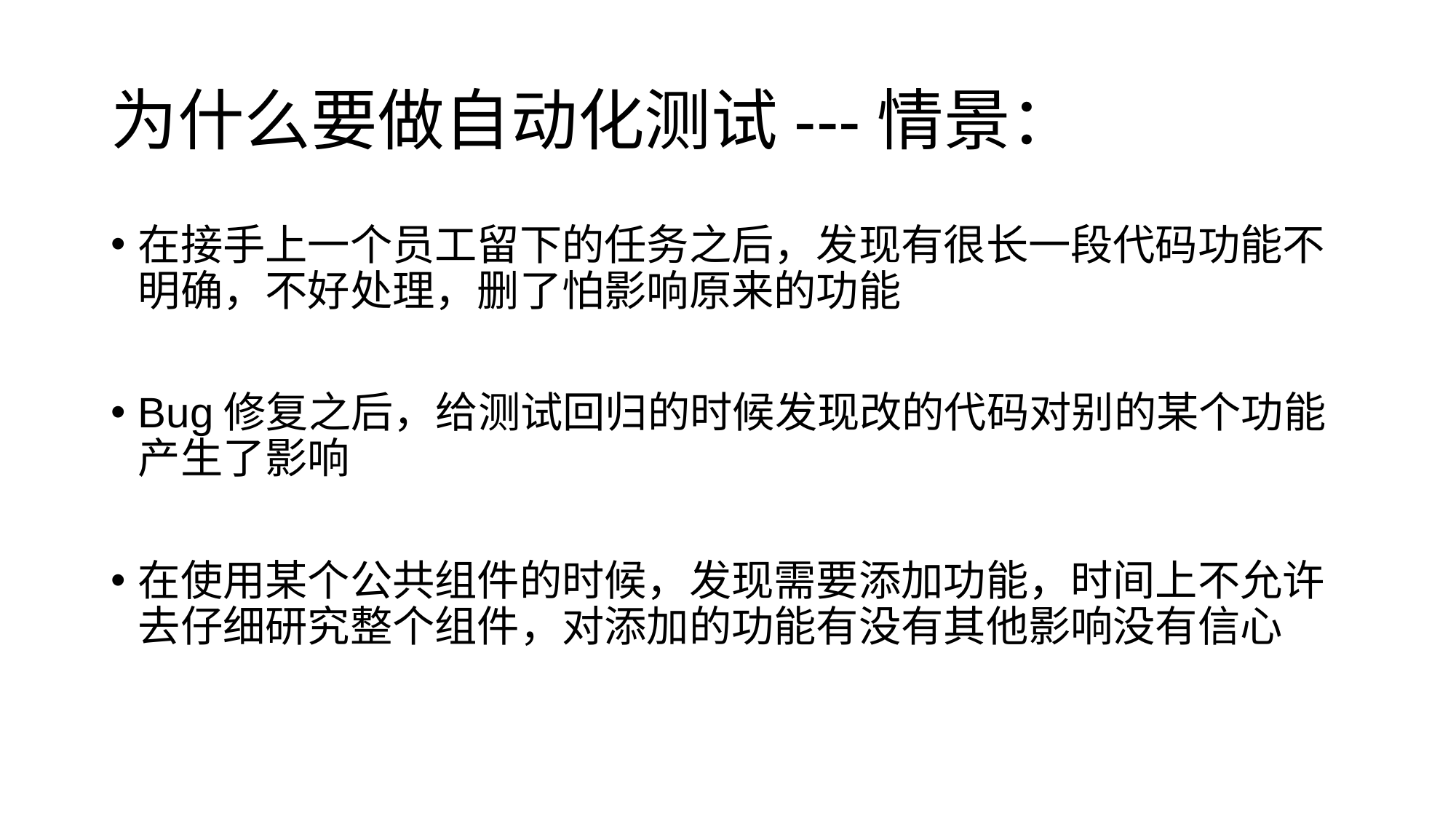

# 为什么要做自动化测试---情景：
在接手上一个员工留下的任务之后，发现有很长一段代码功能不明确，不好处理，删了怕影响原来的功能

Bug修复之后，给测试回归的时候发现改的代码对别的某个功能产生了影响

在使用某个公共组件的时候，发现需要添加功能，时间上不允许去仔细研究整个组件，对添加的功能有没有其他影响没有信心